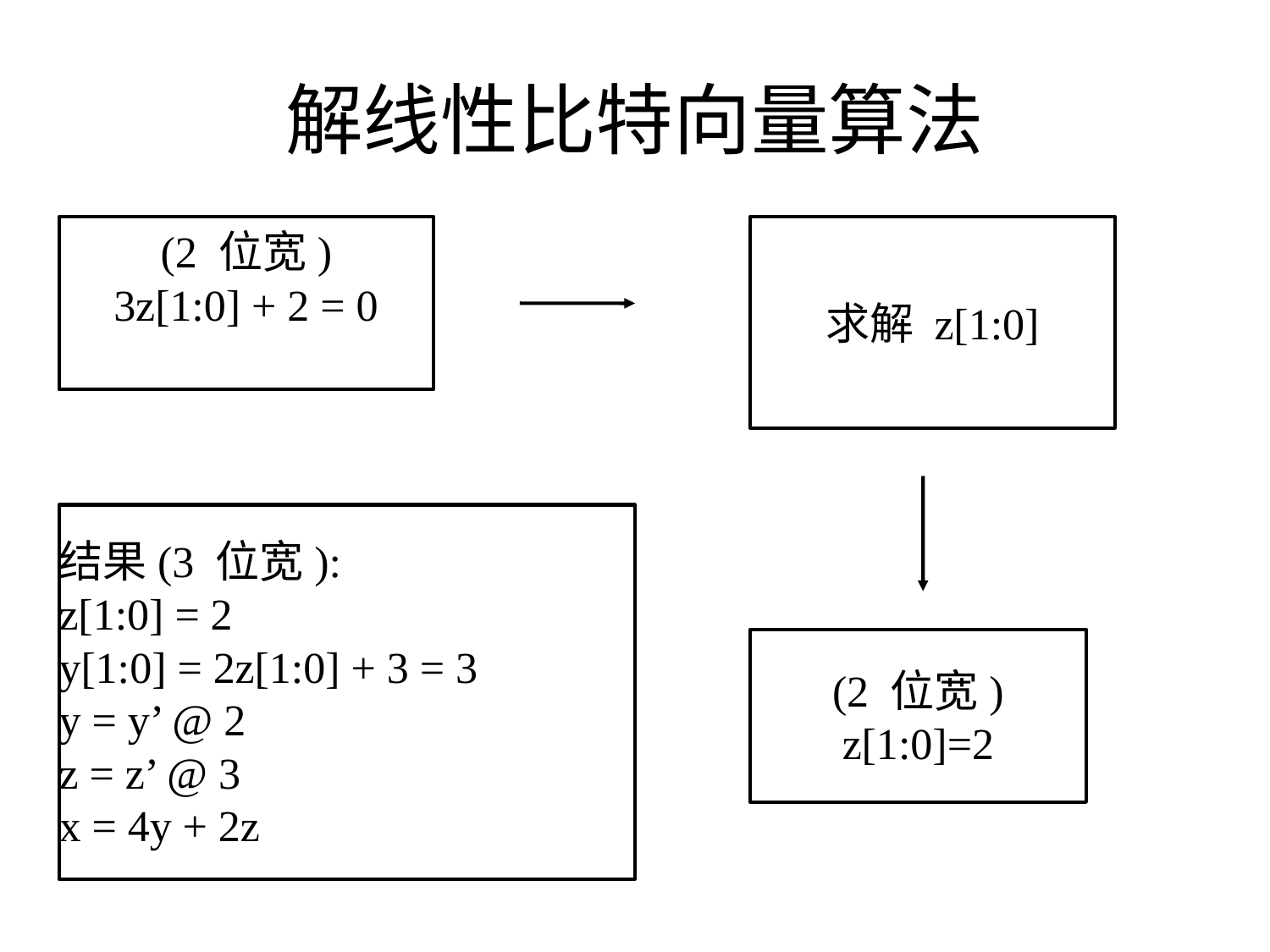

# 解线性比特向量算法
(2 位宽)
3z[1:0] + 2 = 0

求解 z[1:0]

结果(3 位宽):
z[1:0] = 2
y[1:0] = 2z[1:0] + 3 = 3
y = y’ @ 2
z = z’ @ 3
x = 4y + 2z
(2 位宽)
z[1:0]=2